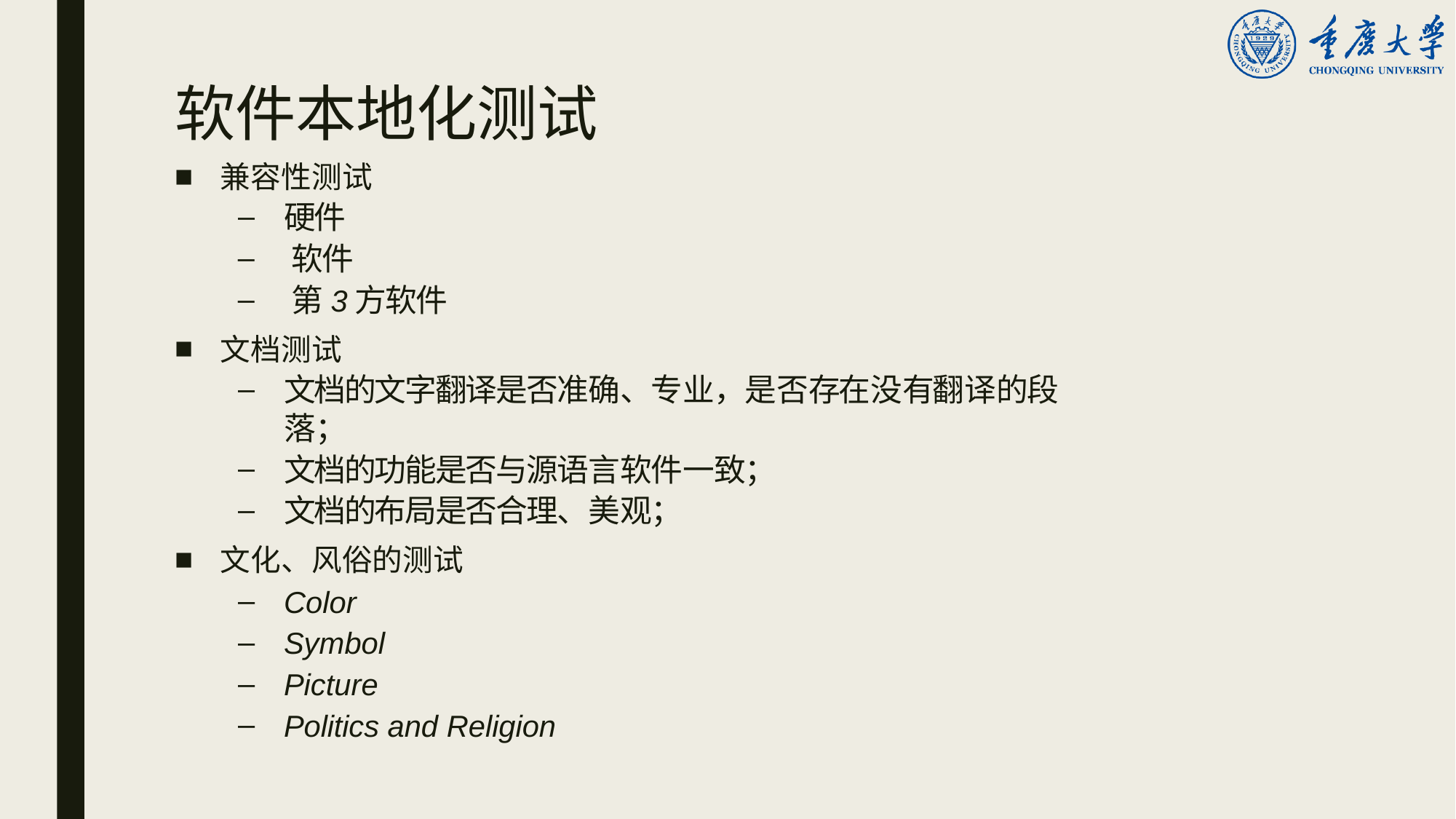

# 软件本地化测试
兼容性测试
硬件
软件
第3方软件
文档测试
文档的文字翻译是否准确、专业，是否存在没有翻译的段落；
文档的功能是否与源语言软件一致；
文档的布局是否合理、美观；
文化、风俗的测试
Color
Symbol
Picture
Politics and Religion